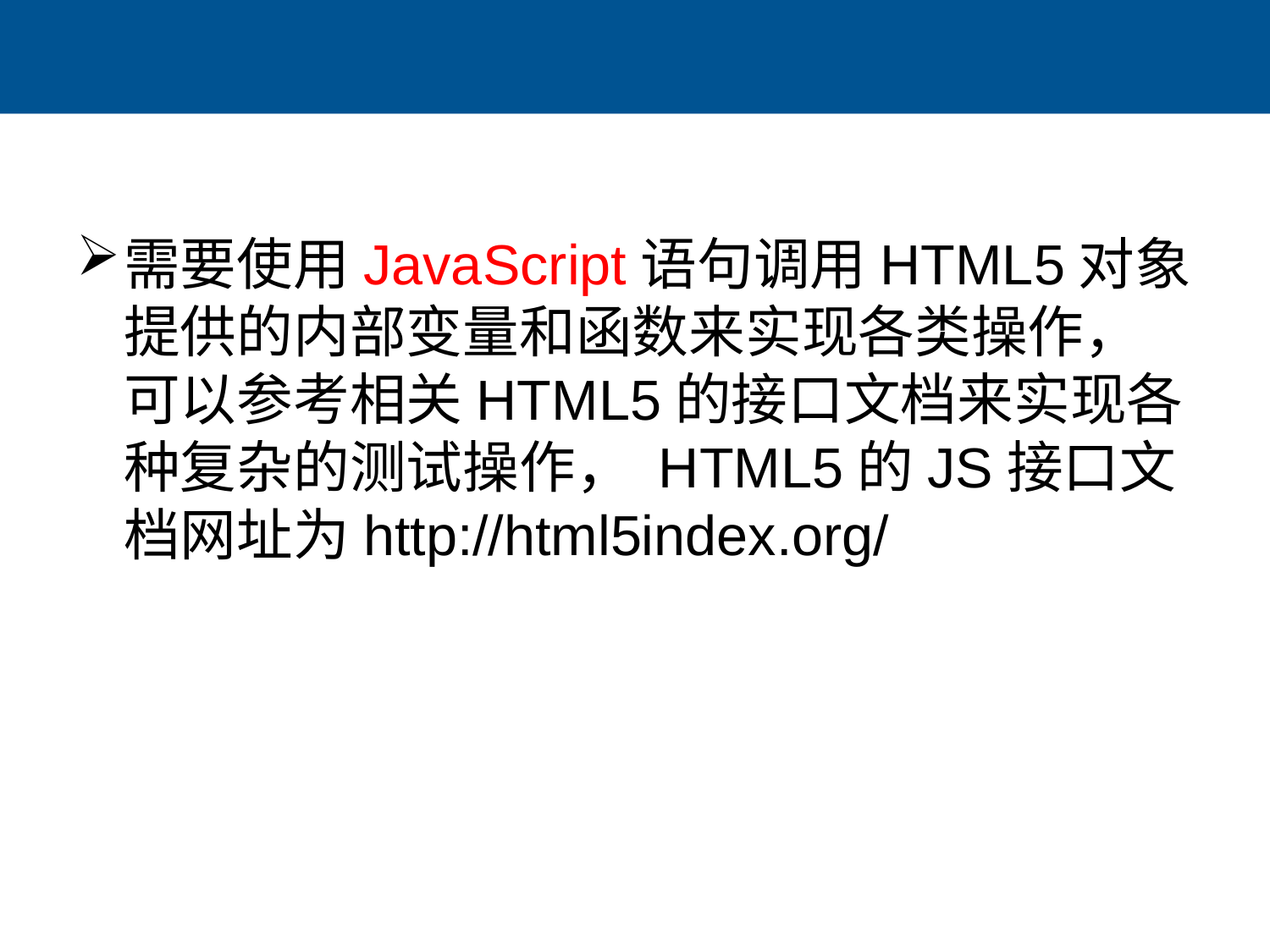

#
需要使用JavaScript语句调用HTML5对象提供的内部变量和函数来实现各类操作，可以参考相关HTML5的接口文档来实现各种复杂的测试操作， HTML5的JS接口文档网址为http://html5index.org/